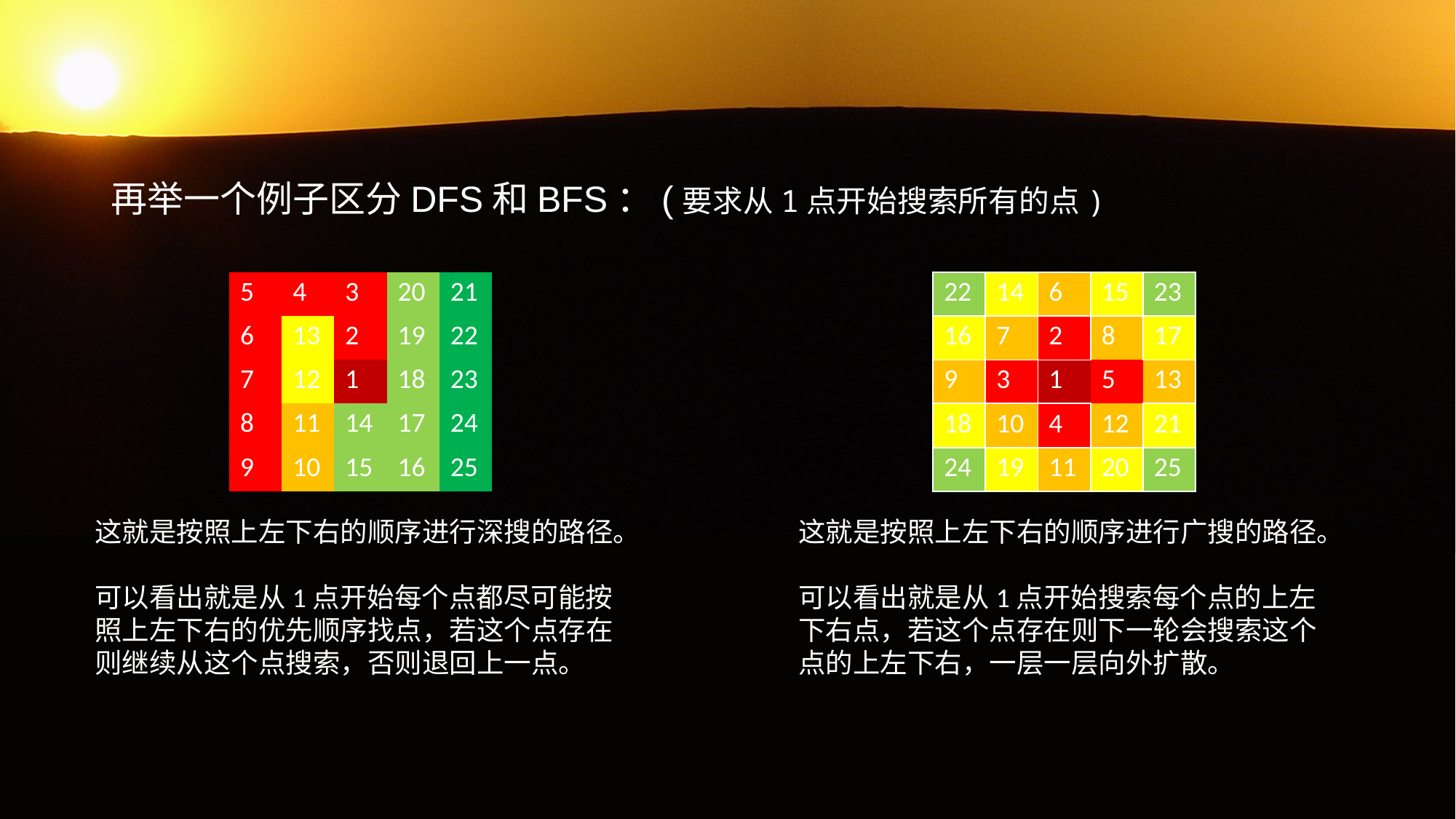

再举一个例子区分DFS和BFS：(要求从1点开始搜索所有的点)

| 5 | 4 | 3 | 20 | 21 |
| --- | --- | --- | --- | --- |
| 6 | 13 | 2 | 19 | 22 |
| 7 | 12 | 1 | 18 | 23 |
| 8 | 11 | 14 | 17 | 24 |
| 9 | 10 | 15 | 16 | 25 |
| 22 | 14 | 6 | 15 | 23 |
| --- | --- | --- | --- | --- |
| 16 | 7 | 2 | 8 | 17 |
| 9 | 3 | 1 | 5 | 13 |
| 18 | 10 | 4 | 12 | 21 |
| 24 | 19 | 11 | 20 | 25 |
这就是按照上左下右的顺序进行深搜的路径。

可以看出就是从1点开始每个点都尽可能按照上左下右的优先顺序找点，若这个点存在则继续从这个点搜索，否则退回上一点。
这就是按照上左下右的顺序进行广搜的路径。

可以看出就是从1点开始搜索每个点的上左下右点，若这个点存在则下一轮会搜索这个点的上左下右，一层一层向外扩散。